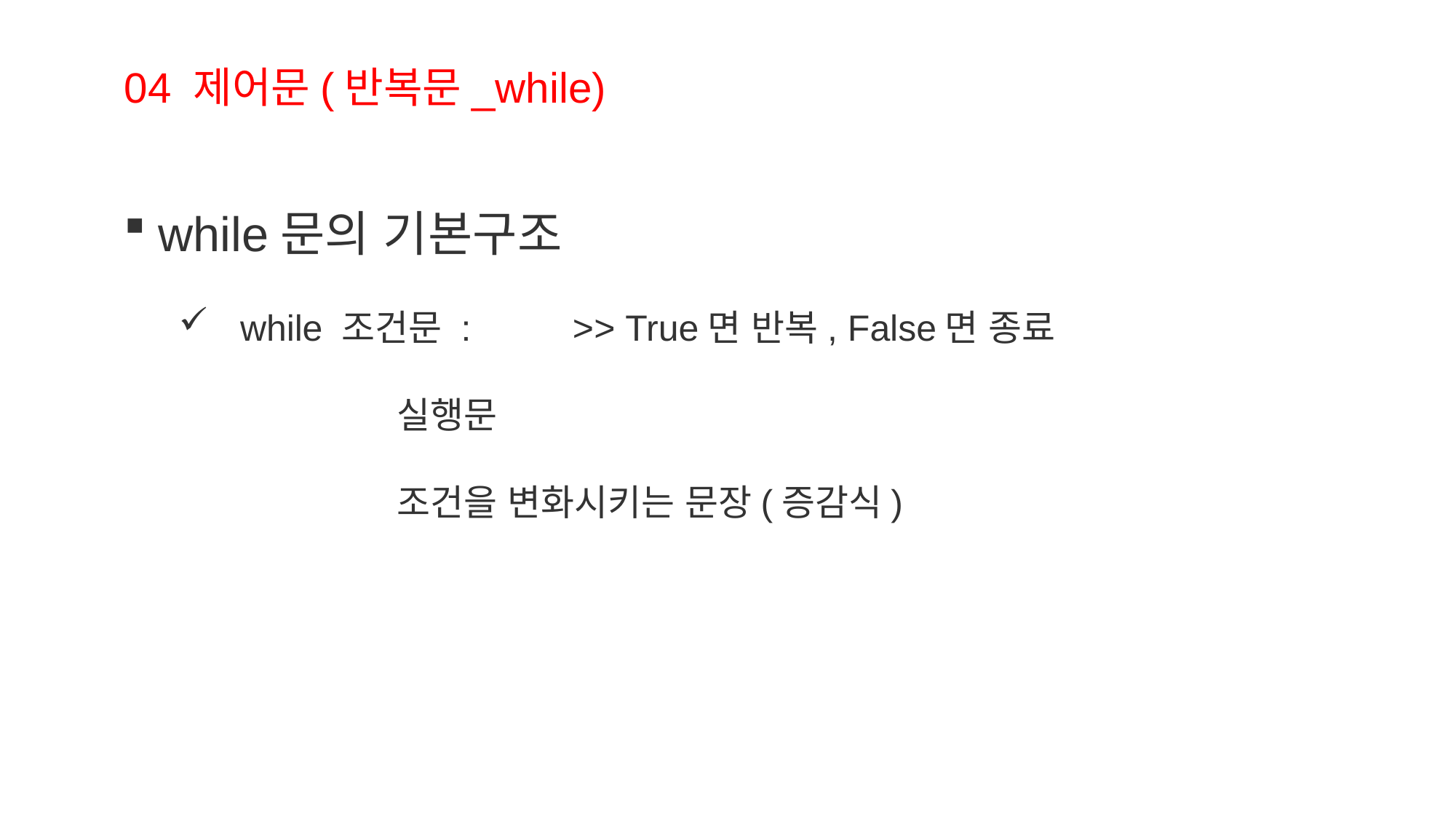

04 제어문(반복문_while)
while문의 기본구조
while 조건문 :          >> True면 반복, False면 종료
		실행문
		조건을 변화시키는 문장(증감식)